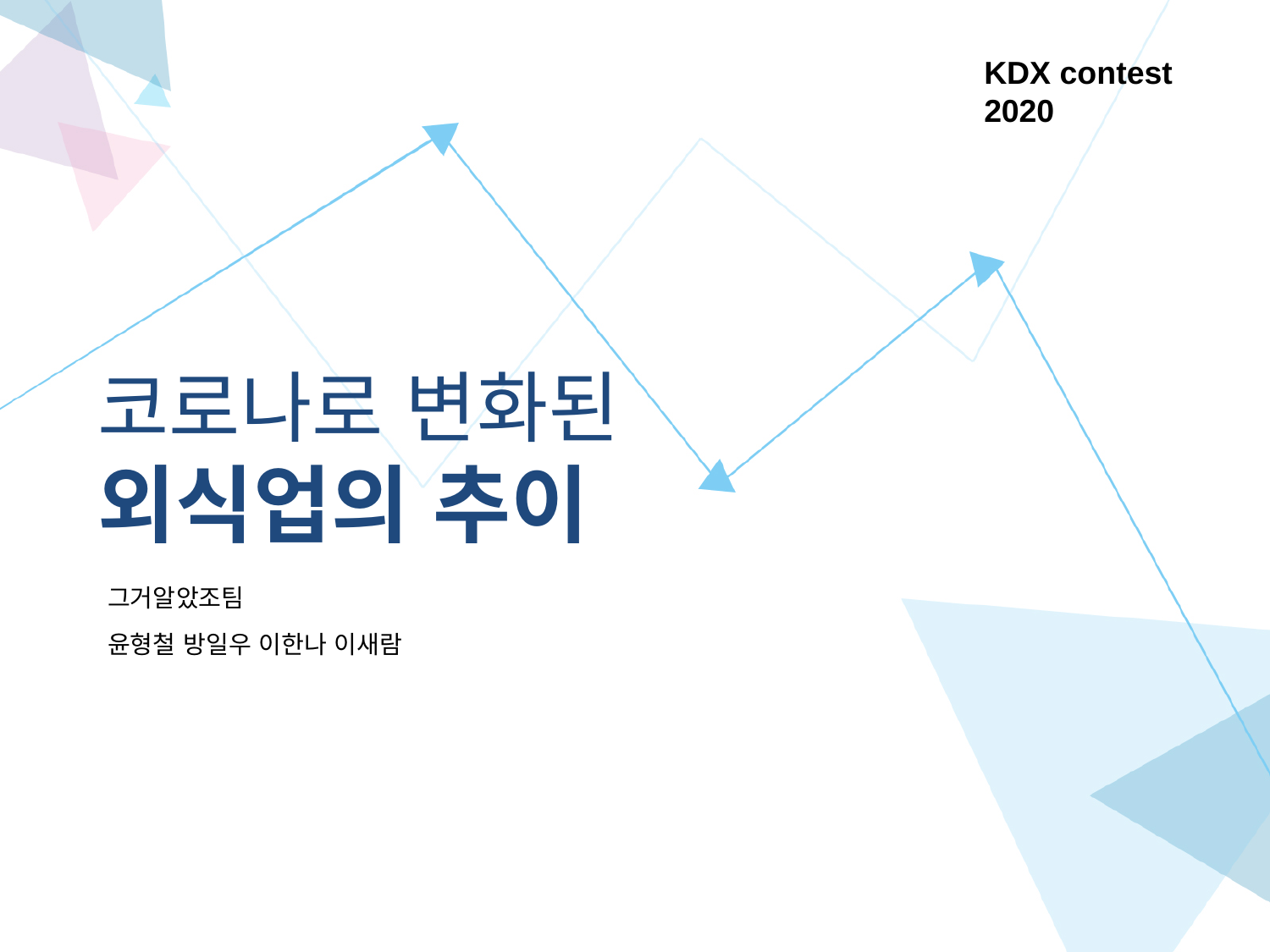

KDX contest 2020
# 코로나로 변화된 외식업의 추이
그거알았조팀

윤형철 방일우 이한나 이새람